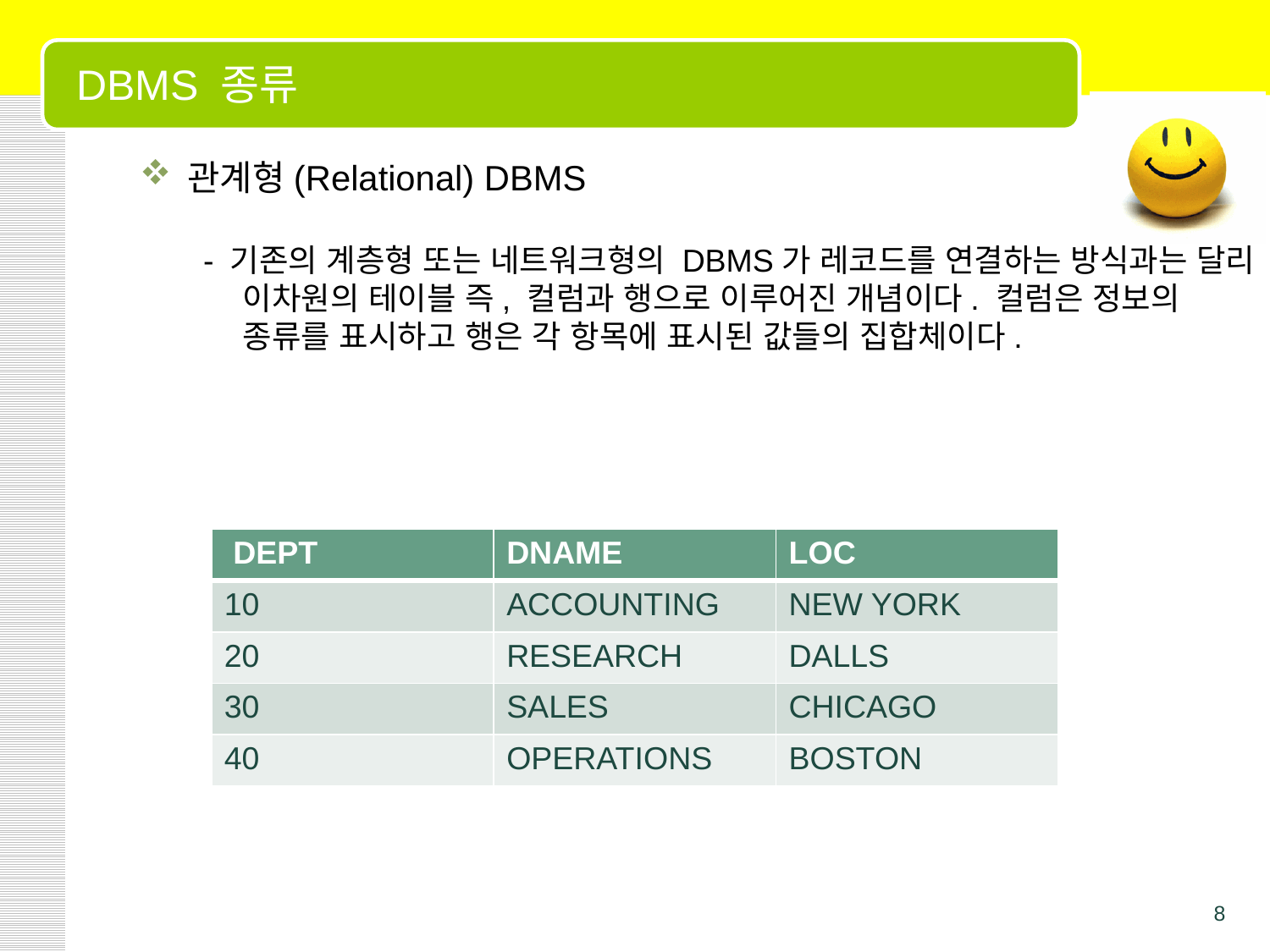

# DBMS 종류
관계형(Relational) DBMS
- 기존의 계층형 또는 네트워크형의 DBMS가 레코드를 연결하는 방식과는 달리 이차원의 테이블 즉, 컬럼과 행으로 이루어진 개념이다. 컬럼은 정보의 종류를 표시하고 행은 각 항목에 표시된 값들의 집합체이다.

| DEPT | DNAME | LOC |
| --- | --- | --- |
| 10 | ACCOUNTING | NEW YORK |
| 20 | RESEARCH | DALLS |
| 30 | SALES | CHICAGO |
| 40 | OPERATIONS | BOSTON |